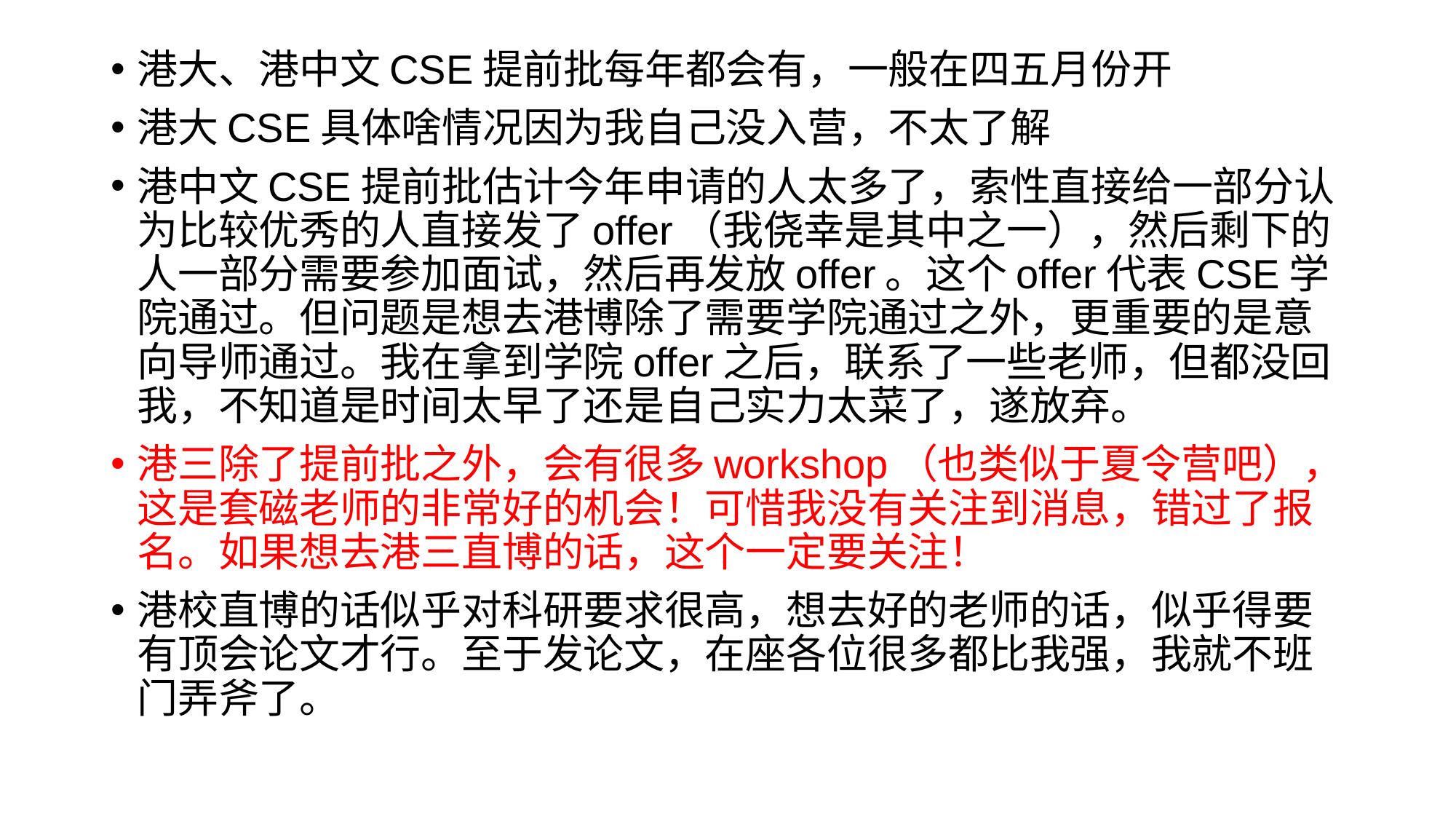

港大、港中文CSE提前批每年都会有，一般在四五月份开
港大CSE具体啥情况因为我自己没入营，不太了解
港中文CSE提前批估计今年申请的人太多了，索性直接给一部分认为比较优秀的人直接发了offer（我侥幸是其中之一），然后剩下的人一部分需要参加面试，然后再发放offer。这个offer代表CSE学院通过。但问题是想去港博除了需要学院通过之外，更重要的是意向导师通过。我在拿到学院offer之后，联系了一些老师，但都没回我，不知道是时间太早了还是自己实力太菜了，遂放弃。
港三除了提前批之外，会有很多workshop（也类似于夏令营吧），这是套磁老师的非常好的机会！可惜我没有关注到消息，错过了报名。如果想去港三直博的话，这个一定要关注！
港校直博的话似乎对科研要求很高，想去好的老师的话，似乎得要有顶会论文才行。至于发论文，在座各位很多都比我强，我就不班门弄斧了。